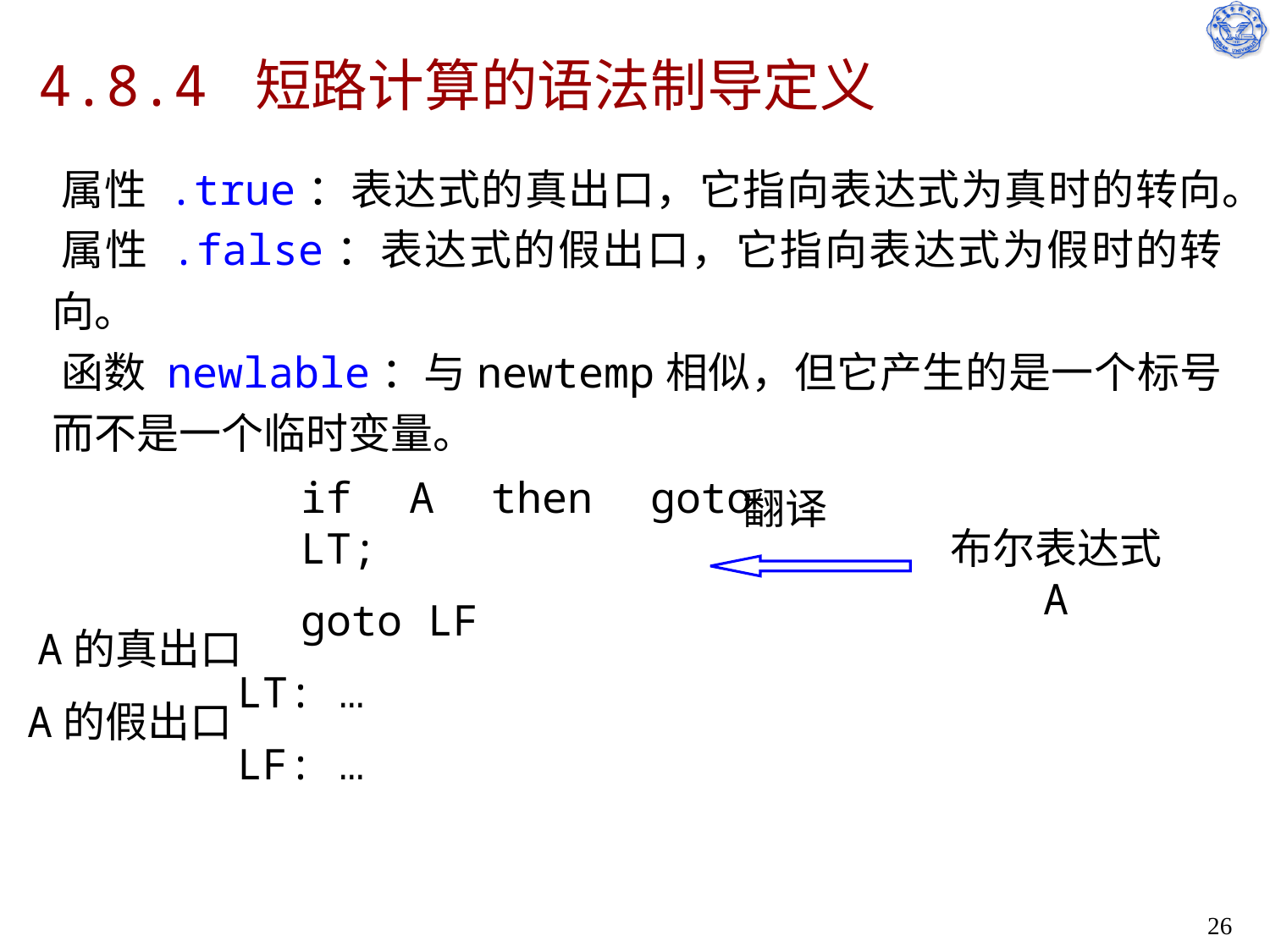

# 4.8.4 短路计算的语法制导定义
属性 .true：表达式的真出口，它指向表达式为真时的转向。
属性 .false：表达式的假出口，它指向表达式为假时的转向。
函数 newlable：与newtemp相似，但它产生的是一个标号而不是一个临时变量。
if A then goto LT;
goto LF
LT: …
LF: …
翻译
布尔表达式
A

A的真出口
A的假出口
26